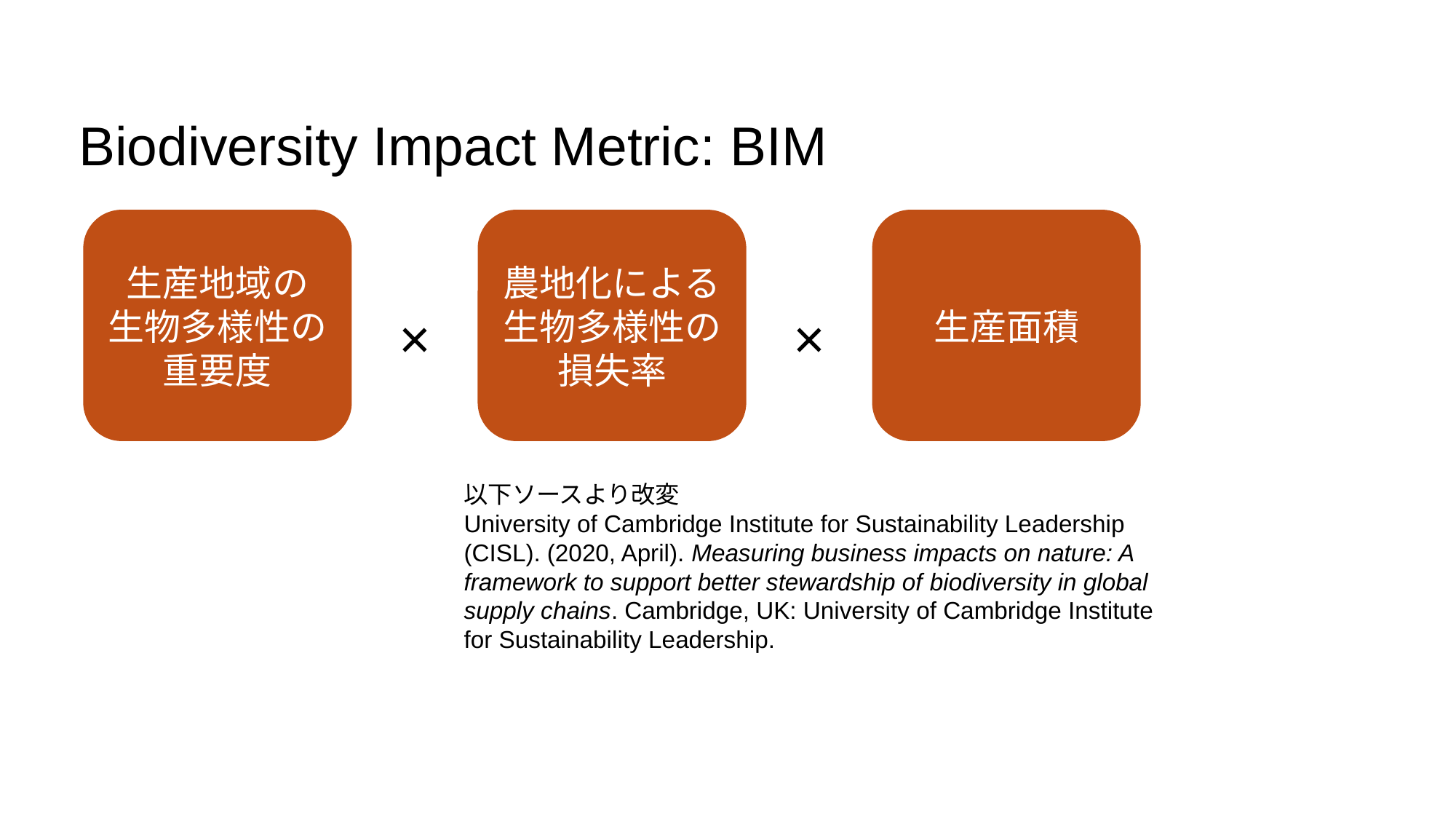

Biodiversity Impact Metric: BIM
生産地域の
生物多様性の重要度
農地化による生物多様性の損失率
生産面積
×
×
以下ソースより改変
University of Cambridge Institute for Sustainability Leadership (CISL). (2020, April). Measuring business impacts on nature: A framework to support better stewardship of biodiversity in global supply chains. Cambridge, UK: University of Cambridge Institute for Sustainability Leadership.